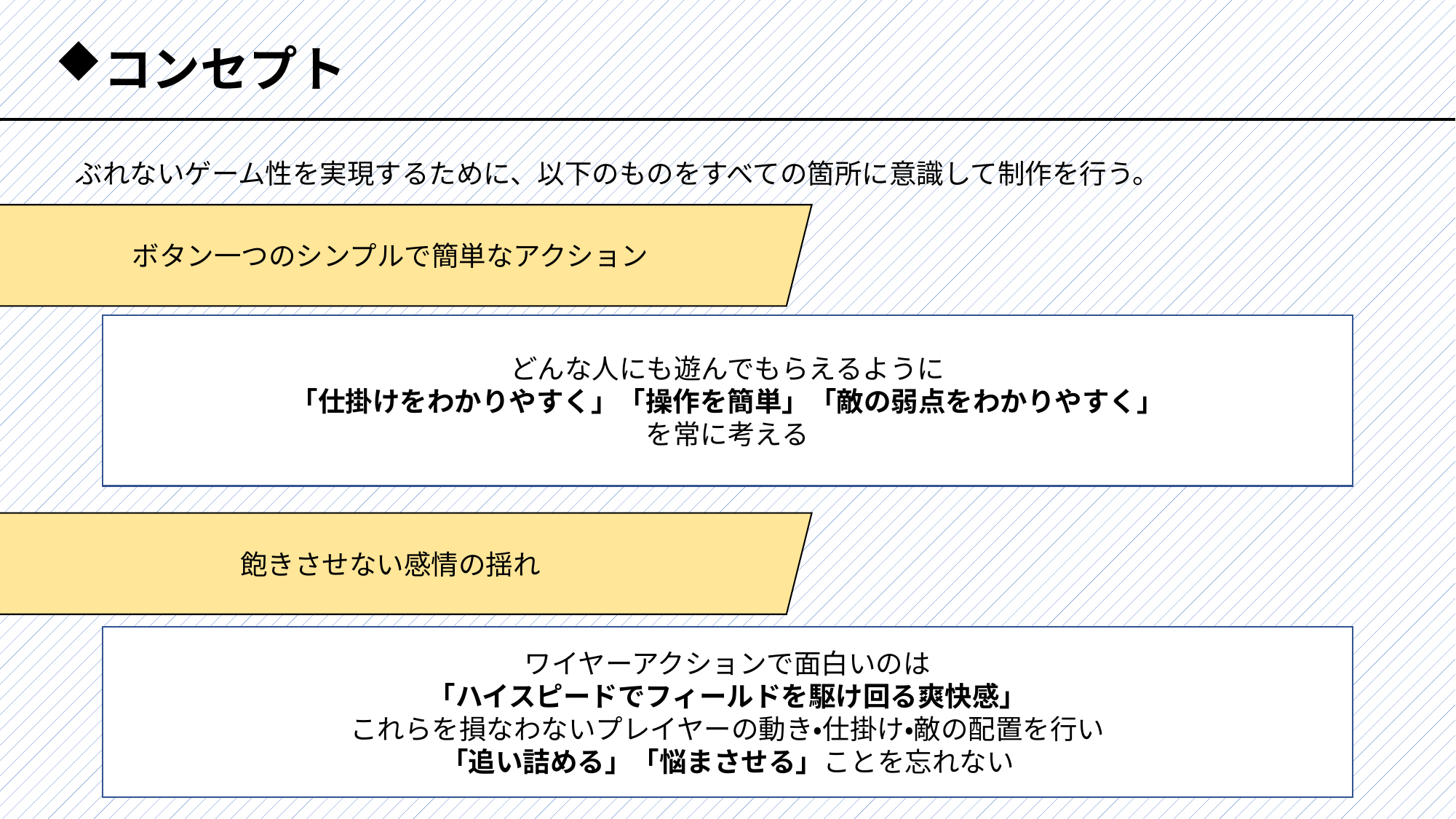

コンセプト
ぶれないゲーム性を実現するために、以下のものをすべての箇所に意識して制作を行う。
ボタン一つのシンプルで簡単なアクション
どんな人にも遊んでもらえるように
「仕掛けをわかりやすく」「操作を簡単」「敵の弱点をわかりやすく」
を常に考える
飽きさせない感情の揺れ
ワイヤーアクションで面白いのは
「ハイスピードでフィールドを駆け回る爽快感」
これらを損なわないプレイヤーの動き・仕掛け・敵の配置を行い
「追い詰める」「悩まさせる」ことを忘れない